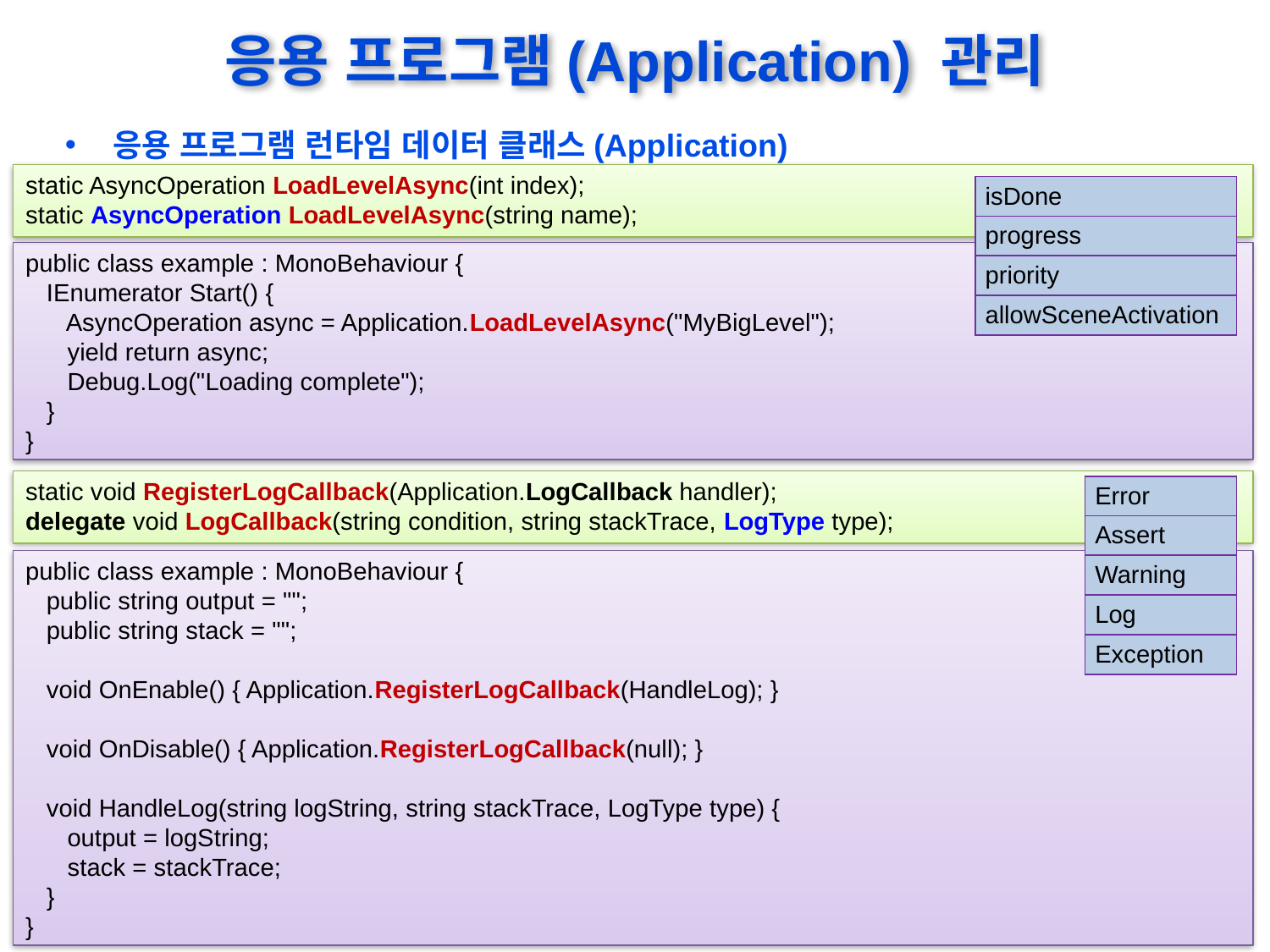

# 응용 프로그램(Application) 관리
응용 프로그램 런타임 데이터 클래스(Application)
static AsyncOperation LoadLevelAsync(int index);
static AsyncOperation LoadLevelAsync(string name);
| isDone |
| --- |
| progress |
| priority |
| allowSceneActivation |
public class example : MonoBehaviour {
   IEnumerator Start() {
      AsyncOperation async = Application.LoadLevelAsync("MyBigLevel");
      yield return async;
      Debug.Log("Loading complete");
   }
}
static void RegisterLogCallback(Application.LogCallback handler);
delegate void LogCallback(string condition, string stackTrace, LogType type);
| Error |
| --- |
| Assert |
| Warning |
| Log |
| Exception |
public class example : MonoBehaviour {
   public string output = "";
   public string stack = "";
   void OnEnable() { Application.RegisterLogCallback(HandleLog); }
   void OnDisable() { Application.RegisterLogCallback(null); }
   void HandleLog(string logString, string stackTrace, LogType type) {
      output = logString;
      stack = stackTrace;
   }
}